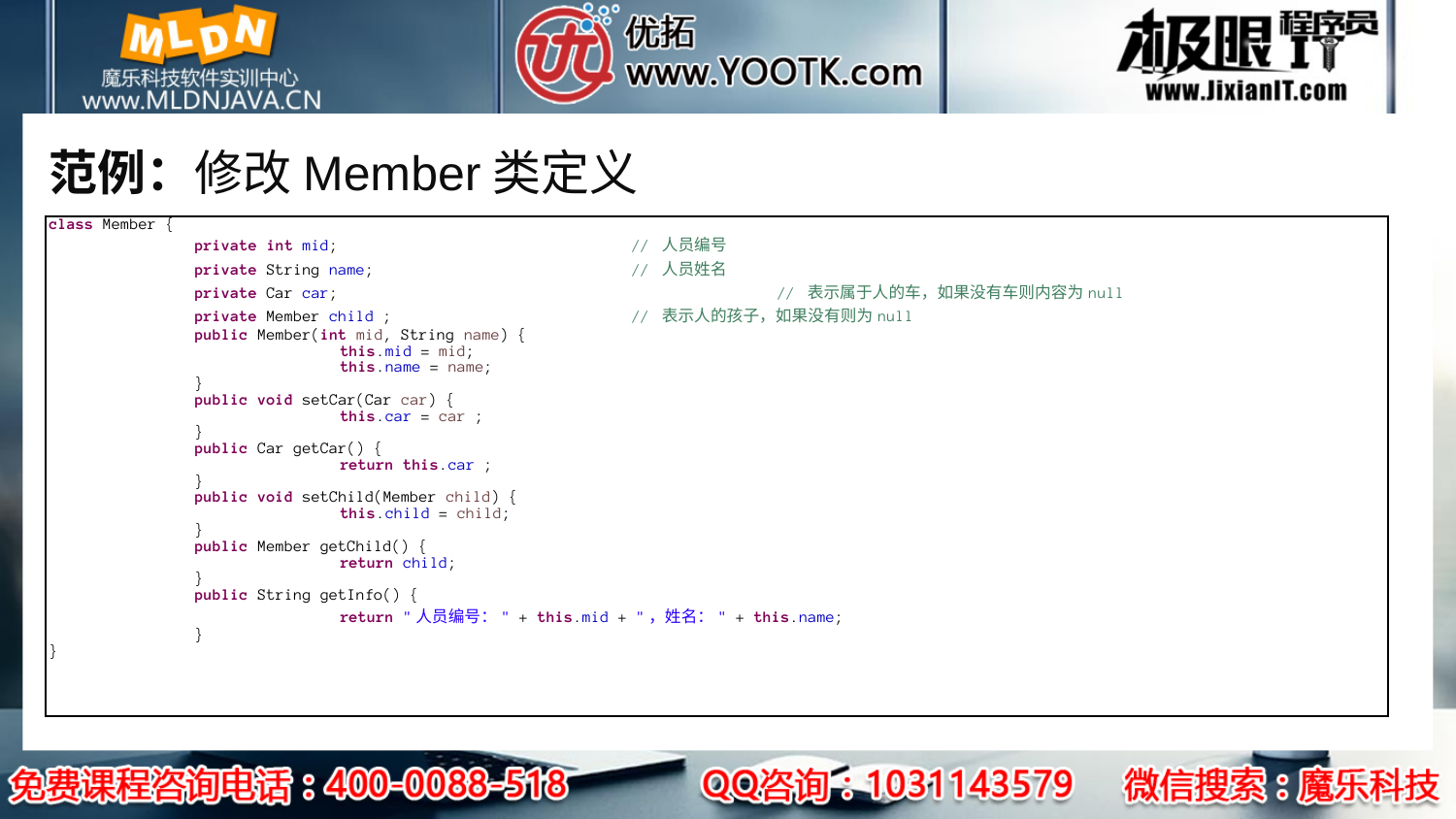

# 范例：修改Member类定义
| class Member { private int mid; // 人员编号 private String name; // 人员姓名 private Car car; // 表示属于人的车，如果没有车则内容为null private Member child ; // 表示人的孩子，如果没有则为null public Member(int mid, String name) { this.mid = mid; this.name = name; } public void setCar(Car car) { this.car = car ; } public Car getCar() { return this.car ; } public void setChild(Member child) { this.child = child; } public Member getChild() { return child; } public String getInfo() { return "人员编号：" + this.mid + "，姓名：" + this.name; } } |
| --- |